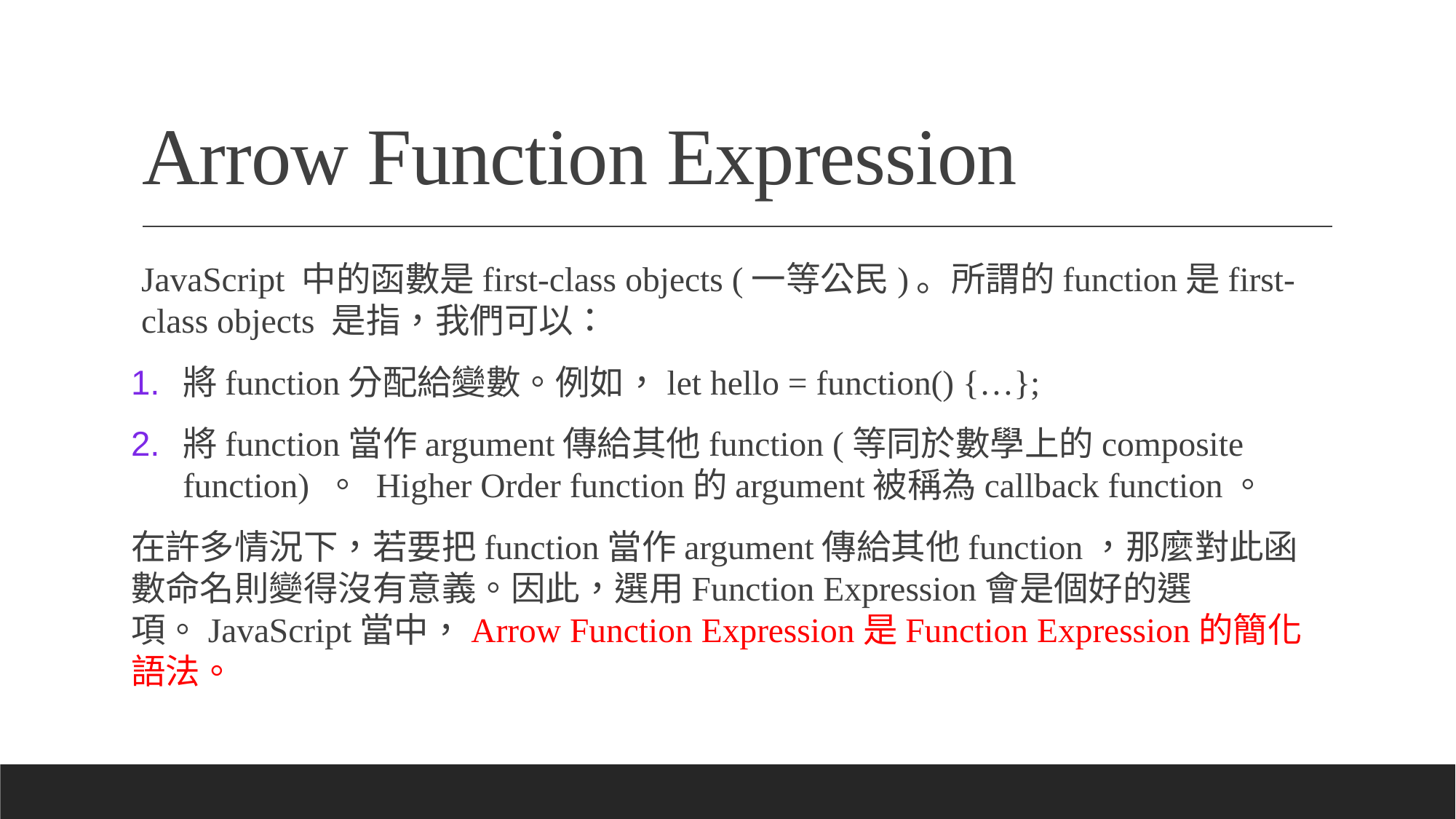

# Arrow Function Expression
JavaScript 中的函數是first-class objects (一等公民)。所謂的function是first-class objects 是指，我們可以：
將function分配給變數。例如，let hello = function() {…};
將function當作argument傳給其他function (等同於數學上的composite function) 。 Higher Order function的argument被稱為callback function。
在許多情況下，若要把function當作argument傳給其他function，那麼對此函數命名則變得沒有意義。因此，選用Function Expression會是個好的選項。JavaScript當中，Arrow Function Expression是Function Expression的簡化語法。